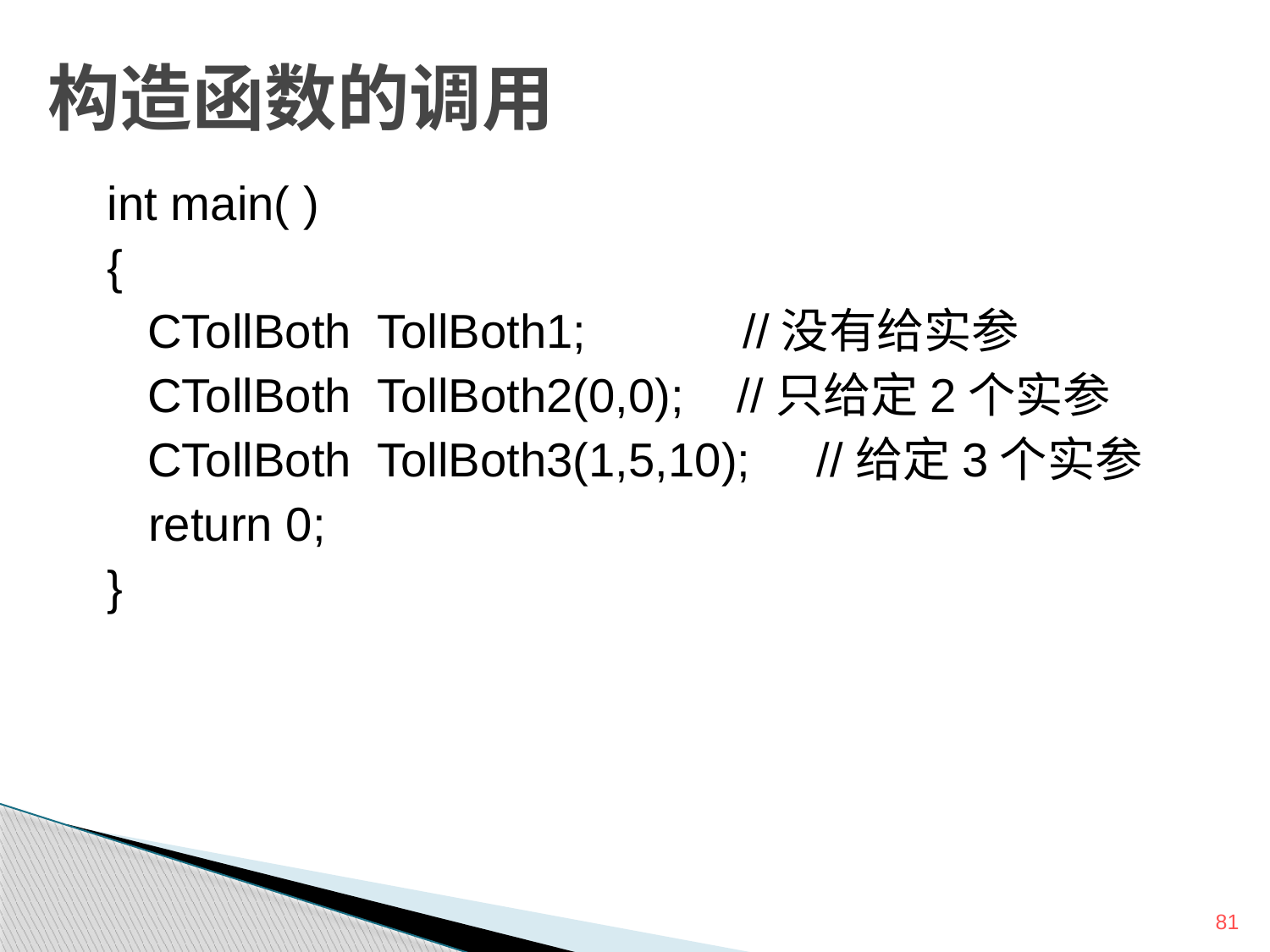

# 构造函数的调用
int main( )
{
   CTollBoth  TollBoth1;          	//没有给实参
   CTollBoth  TollBoth2(0,0);    //只给定2个实参
   CTollBoth  TollBoth3(1,5,10);     //给定3个实参
	   return 0;
}

81